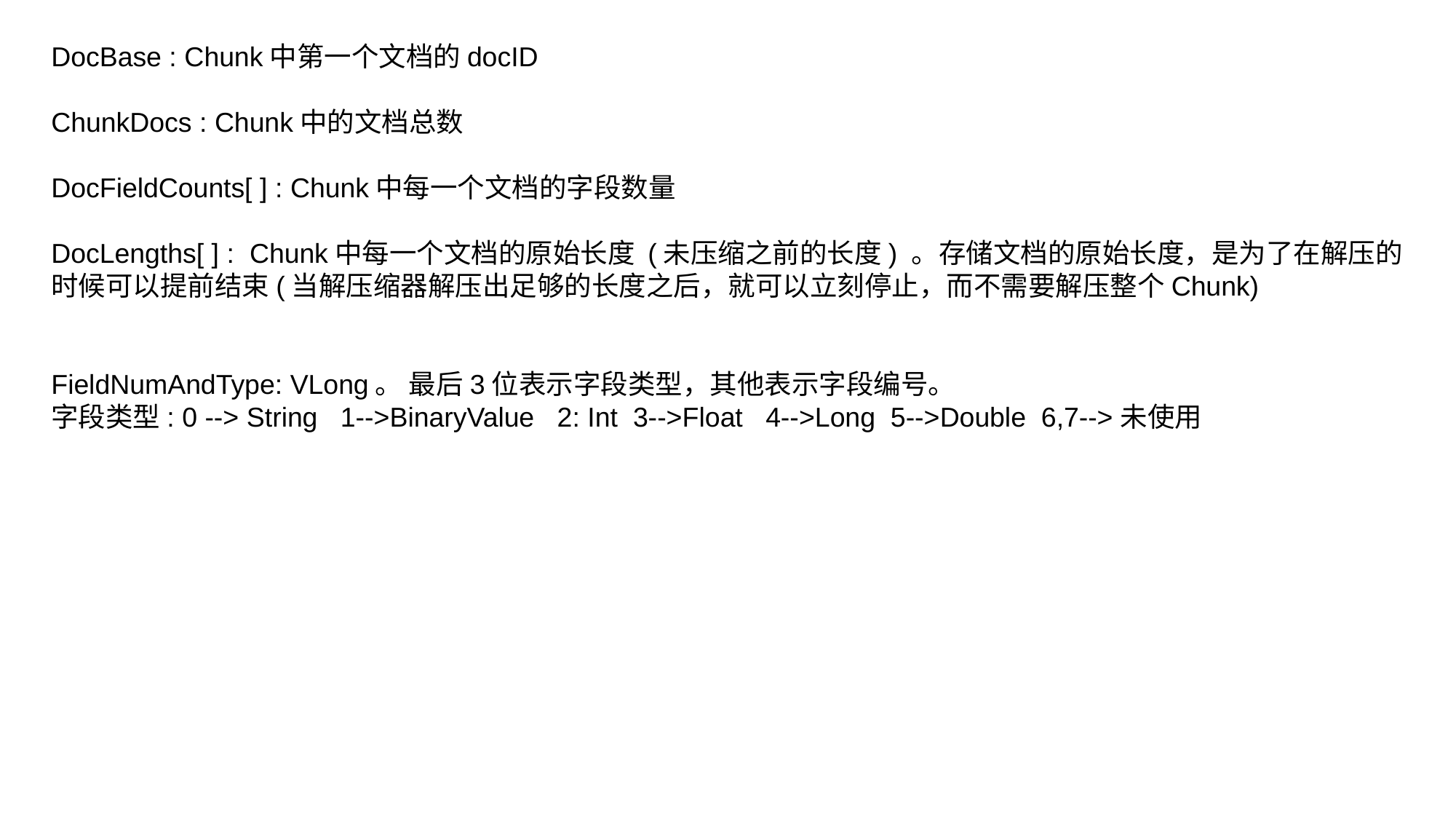

DocBase : Chunk中第一个文档的docID

ChunkDocs : Chunk中的文档总数

DocFieldCounts[ ] : Chunk中每一个文档的字段数量

DocLengths[ ] :  Chunk中每一个文档的原始长度 (未压缩之前的长度) 。存储文档的原始长度，是为了在解压的时候可以提前结束(当解压缩器解压出足够的长度之后，就可以立刻停止，而不需要解压整个Chunk)

FieldNumAndType: VLong。 最后3位表示字段类型，其他表示字段编号。
字段类型: 0 --> String   1-->BinaryValue   2: Int  3-->Float   4-->Long  5-->Double  6,7-->未使用